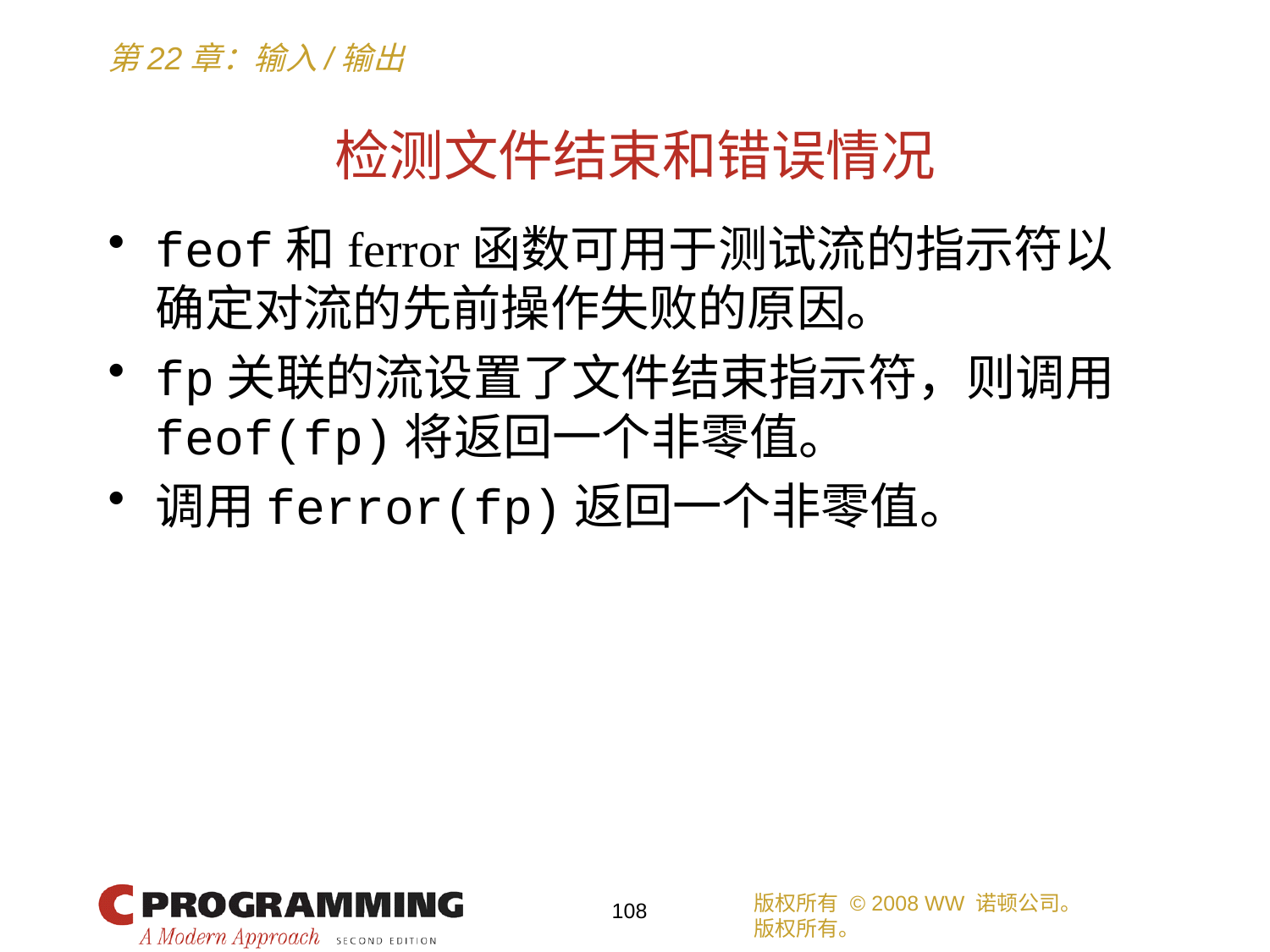

# 检测文件结束和错误情况
feof和ferror函数可用于测试流的指示符以确定对流的先前操作失败的原因。
fp关联的流设置了文件结束指示符，则调用feof(fp)将返回一个非零值。
调用ferror(fp)返回一个非零值。
版权所有 © 2008 WW 诺顿公司。
版权所有。
108